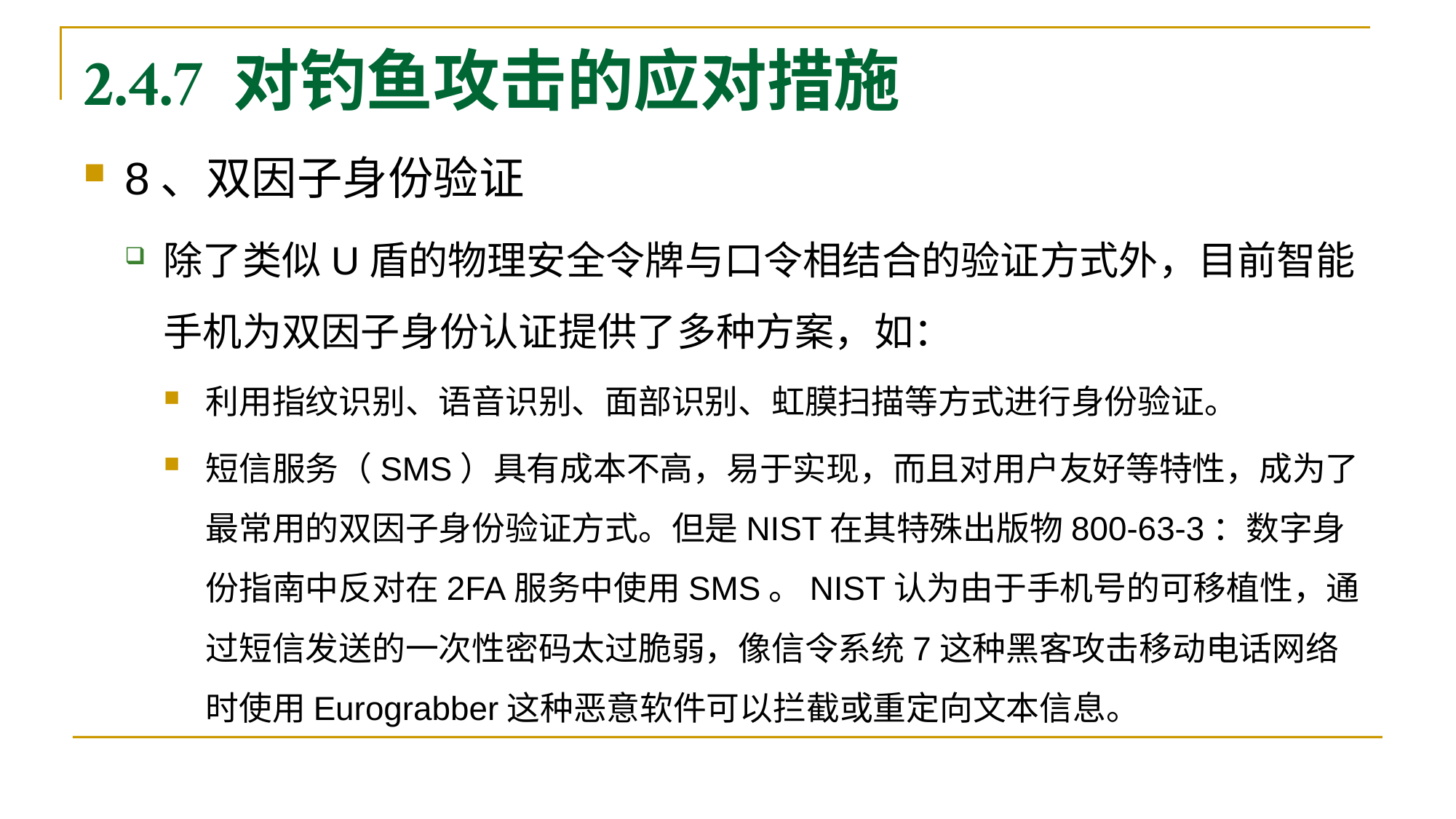

# 2.4.7 对钓鱼攻击的应对措施
8、双因子身份验证
除了类似U盾的物理安全令牌与口令相结合的验证方式外，目前智能手机为双因子身份认证提供了多种方案，如：
利用指纹识别、语音识别、面部识别、虹膜扫描等方式进行身份验证。
短信服务（SMS）具有成本不高，易于实现，而且对用户友好等特性，成为了最常用的双因子身份验证方式。但是NIST在其特殊出版物800-63-3：数字身份指南中反对在2FA服务中使用SMS。NIST认为由于手机号的可移植性，通过短信发送的一次性密码太过脆弱，像信令系统7这种黑客攻击移动电话网络时使用Eurograbber这种恶意软件可以拦截或重定向文本信息。